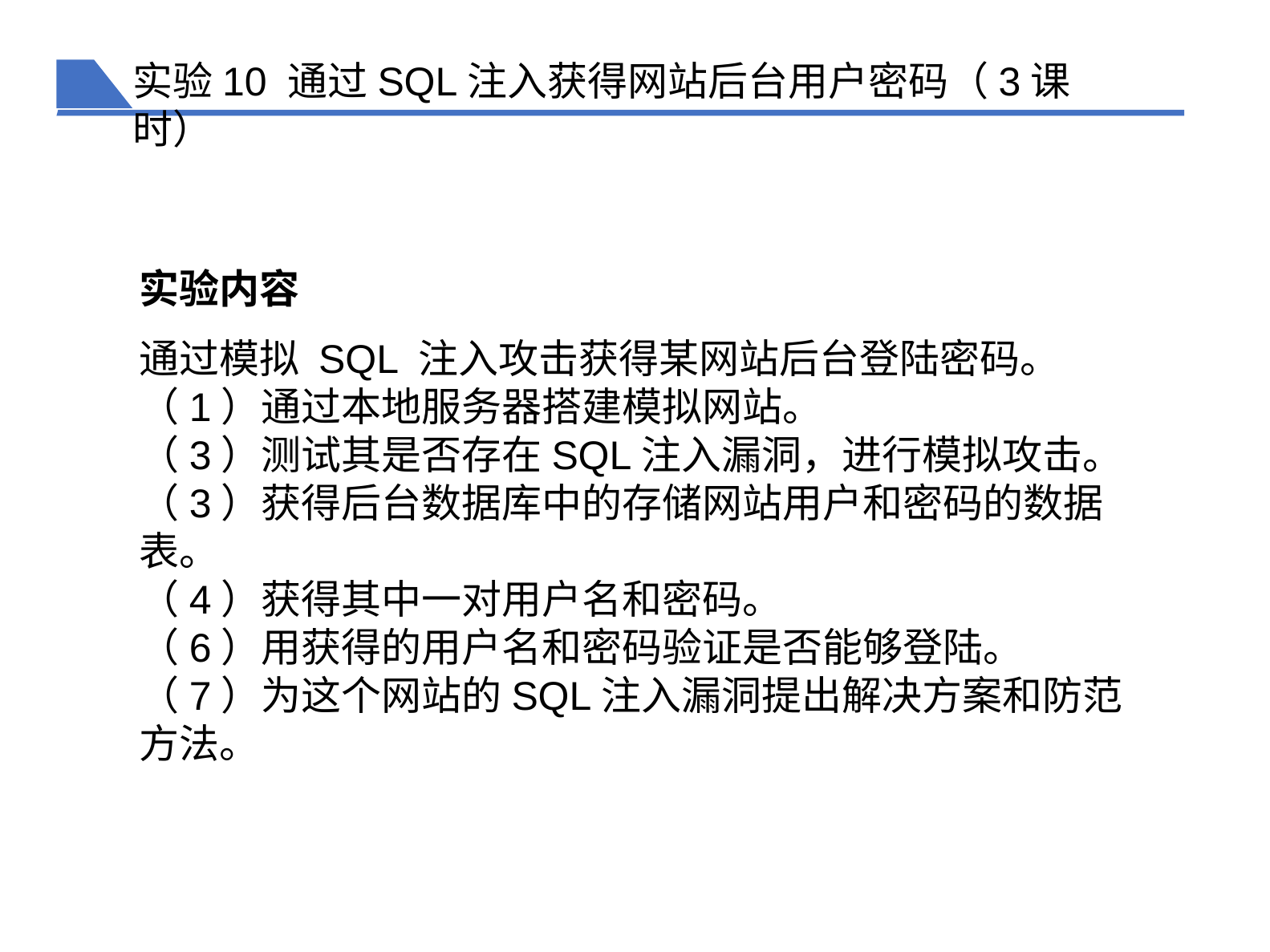

实验10 通过SQL注入获得网站后台用户密码（3课时）

实验内容
通过模拟 SQL 注入攻击获得某网站后台登陆密码。
（1）通过本地服务器搭建模拟网站。
（3）测试其是否存在SQL注入漏洞，进行模拟攻击。
（3）获得后台数据库中的存储网站用户和密码的数据表。
（4）获得其中一对用户名和密码。
（6）用获得的用户名和密码验证是否能够登陆。
（7）为这个网站的SQL注入漏洞提出解决方案和防范方法。